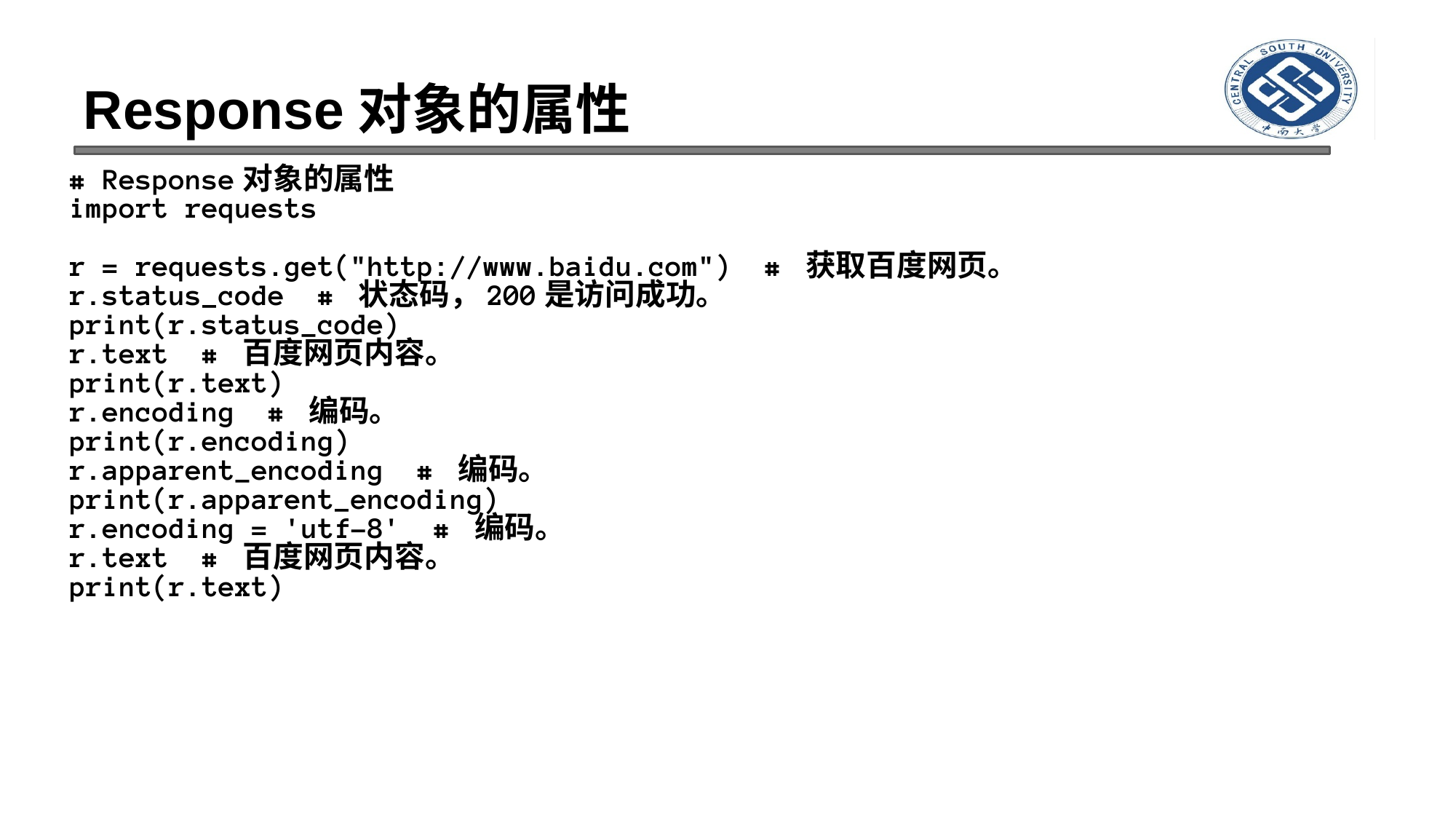

# Response对象的属性
# Response对象的属性
import requests

r = requests.get("http://www.baidu.com")  # 获取百度网页。
r.status_code  # 状态码，200是访问成功。
print(r.status_code)
r.text  # 百度网页内容。
print(r.text)
r.encoding  # 编码。
print(r.encoding)
r.apparent_encoding  # 编码。
print(r.apparent_encoding)
r.encoding = 'utf-8'  # 编码。
r.text  # 百度网页内容。
print(r.text)